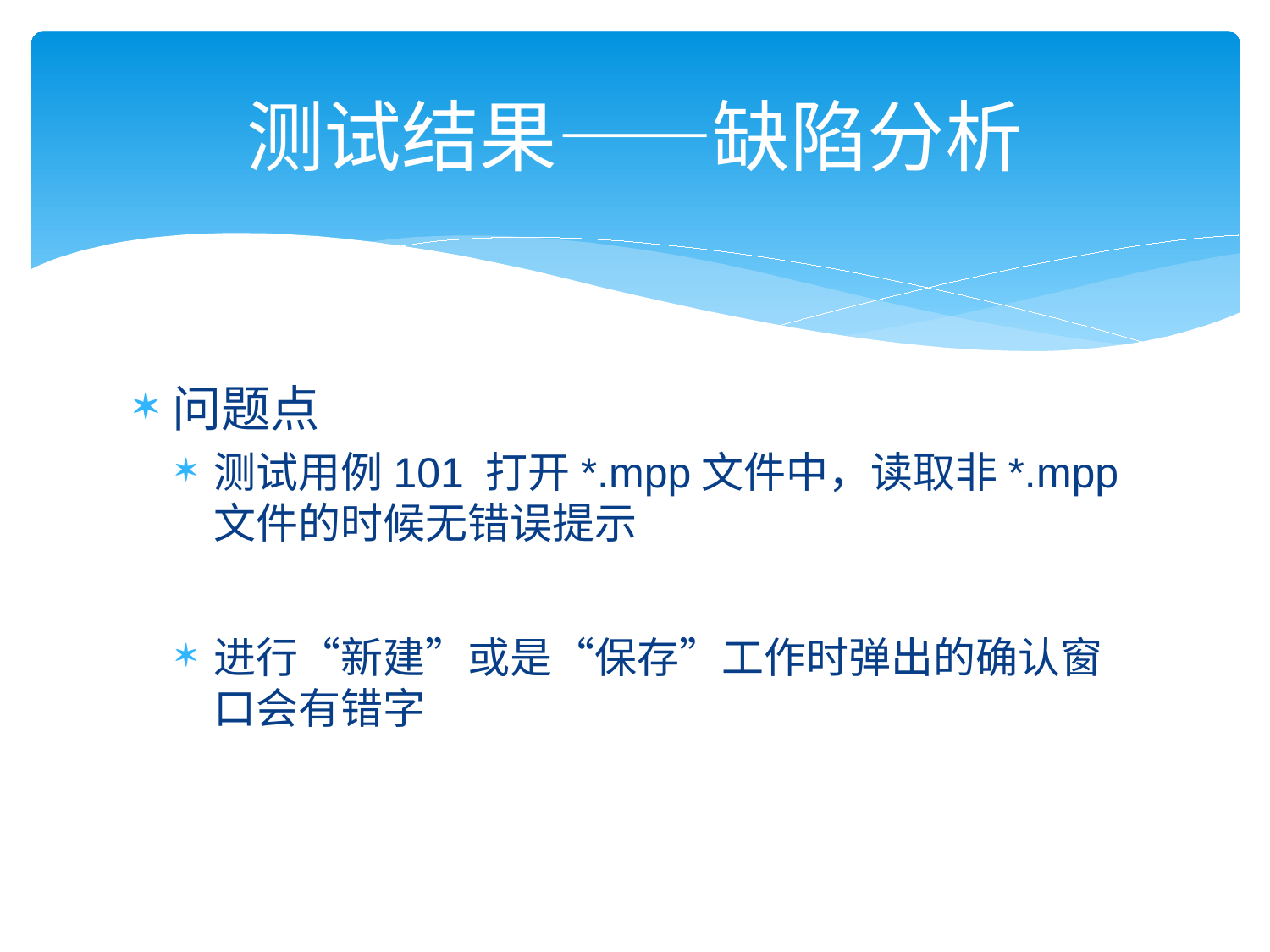

# 测试结果——缺陷分析
问题点
测试用例101 打开*.mpp文件中，读取非*.mpp文件的时候无错误提示

进行“新建”或是“保存”工作时弹出的确认窗口会有错字